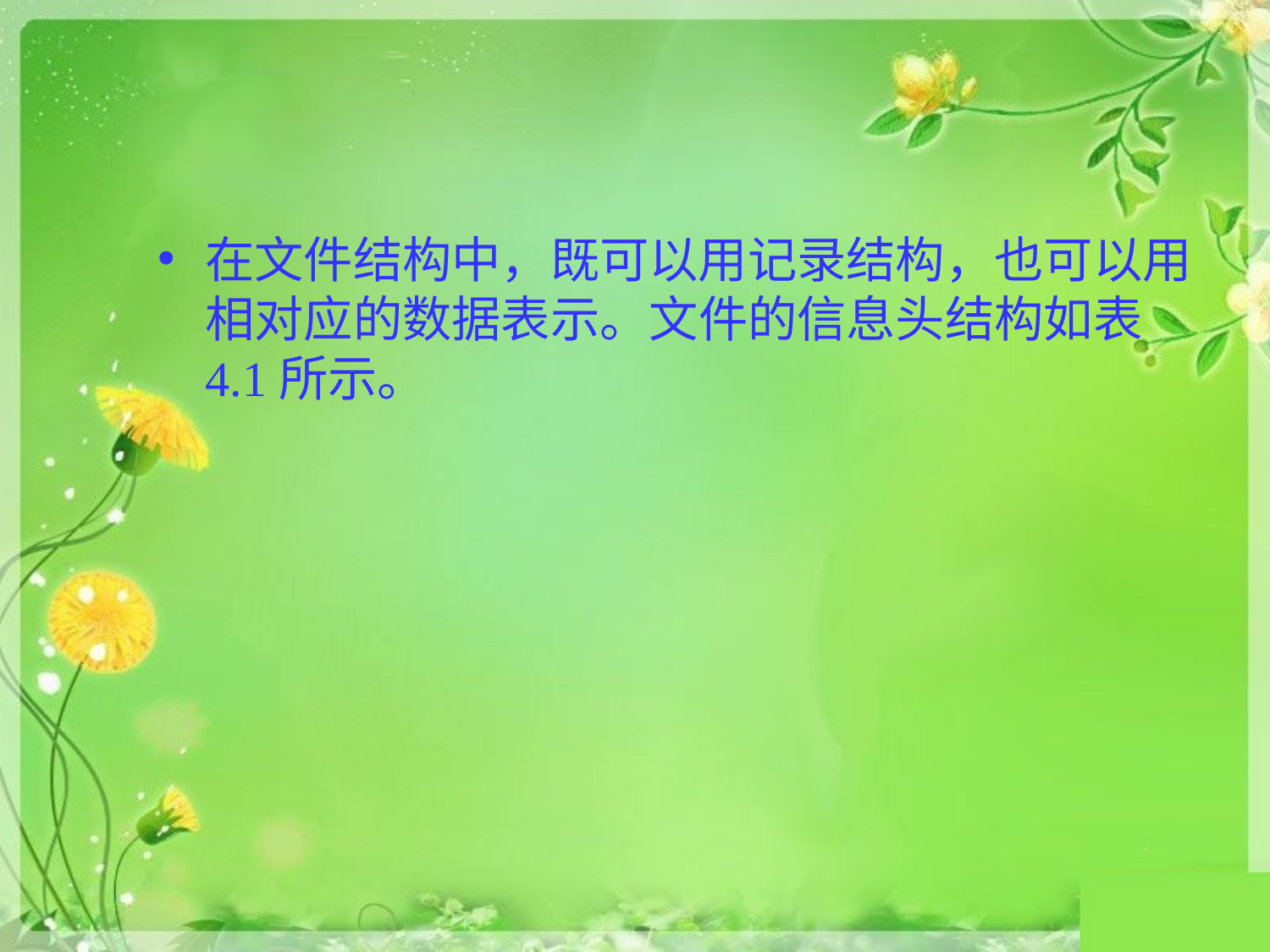

#
在文件结构中，既可以用记录结构，也可以用相对应的数据表示。文件的信息头结构如表4.1所示。